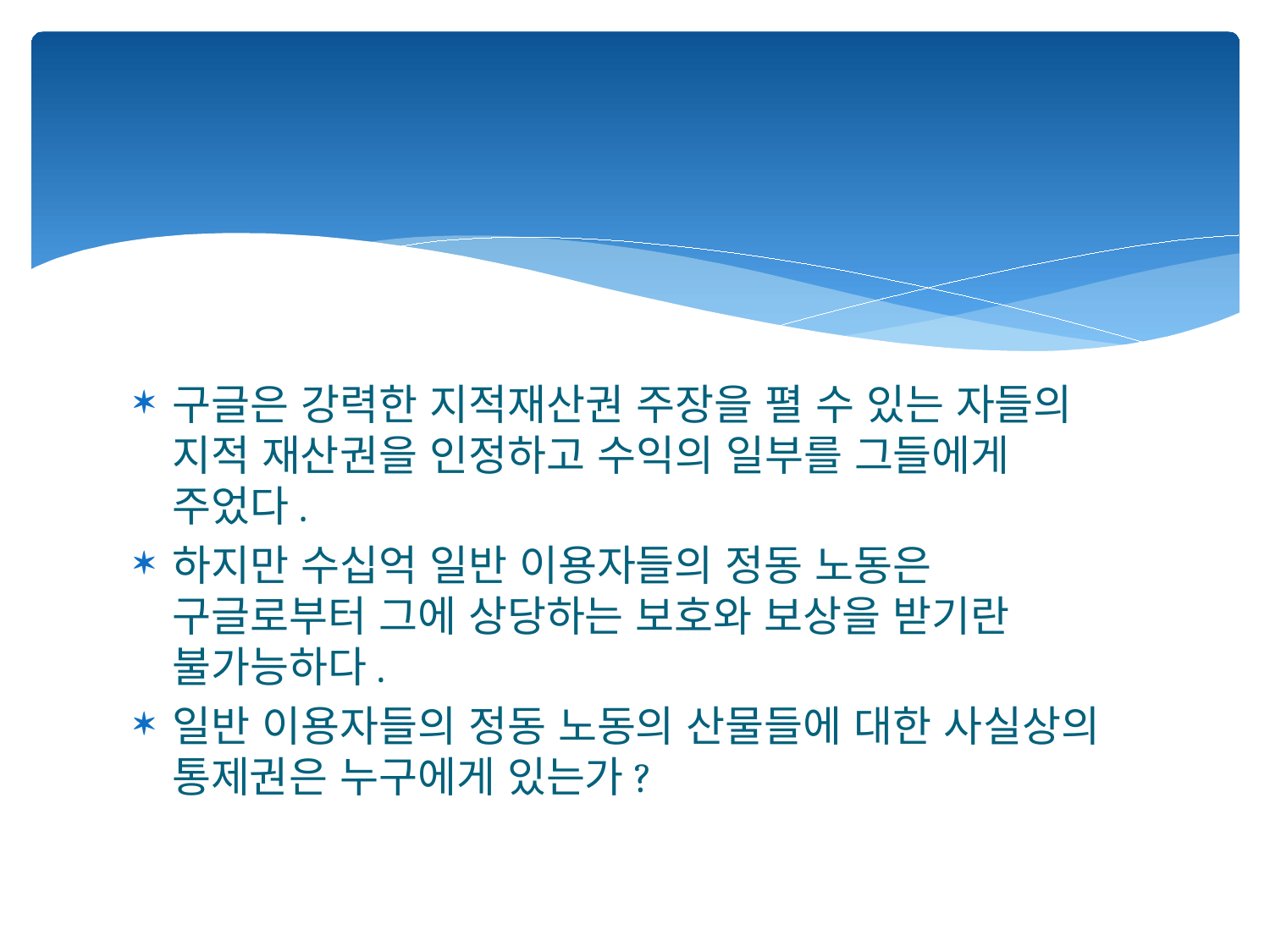

#
구글은 강력한 지적재산권 주장을 펼 수 있는 자들의 지적 재산권을 인정하고 수익의 일부를 그들에게 주었다.
하지만 수십억 일반 이용자들의 정동 노동은 구글로부터 그에 상당하는 보호와 보상을 받기란 불가능하다.
일반 이용자들의 정동 노동의 산물들에 대한 사실상의 통제권은 누구에게 있는가?